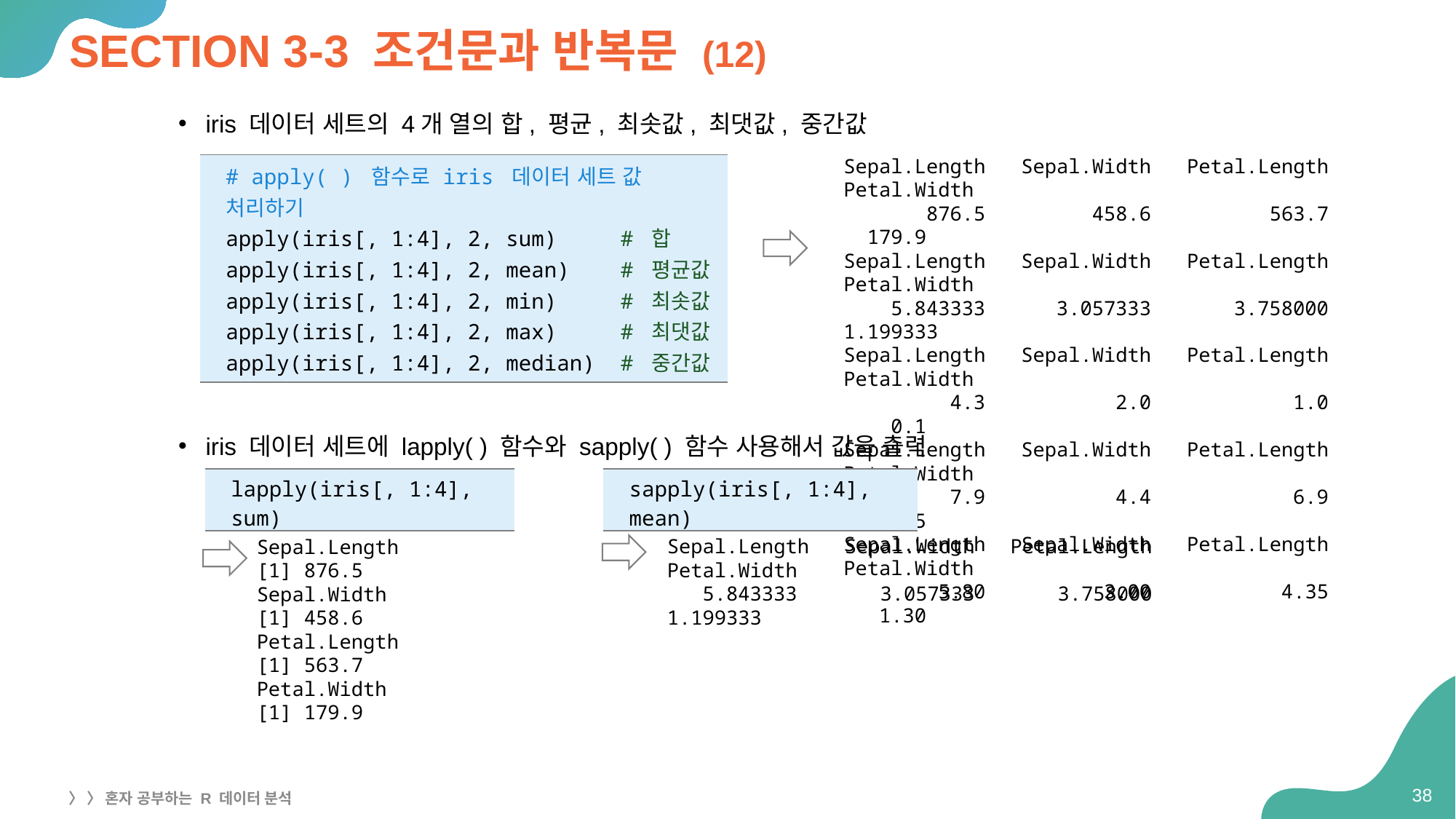

# SECTION 3-3 조건문과 반복문 (12)
iris 데이터 세트의 4개 열의 합, 평균, 최솟값, 최댓값, 중간값

iris 데이터 세트에 lapply( ) 함수와 sapply( ) 함수 사용해서 값을 출력
Sepal.Length   Sepal.Width   Petal.Length   Petal.Width
       876.5         458.6          563.7         179.9
Sepal.Length   Sepal.Width   Petal.Length   Petal.Width
    5.843333      3.057333       3.758000      1.199333
Sepal.Length   Sepal.Width   Petal.Length   Petal.Width
         4.3           2.0            1.0           0.1
Sepal.Length   Sepal.Width   Petal.Length   Petal.Width
         7.9           4.4            6.9           2.5
Sepal.Length   Sepal.Width   Petal.Length   Petal.Width
        5.80          3.00           4.35          1.30
| # apply( ) 함수로 iris 데이터 세트 값 처리하기 apply(iris[, 1:4], 2, sum) # 합 apply(iris[, 1:4], 2, mean) # 평균값 apply(iris[, 1:4], 2, min) # 최솟값 apply(iris[, 1:4], 2, max) # 최댓값 apply(iris[, 1:4], 2, median) # 중간값 |
| --- |

| lapply(iris[, 1:4], sum) |
| --- |
| sapply(iris[, 1:4], mean) |
| --- |
Sepal.Length   Sepal.Width   Petal.Length   Petal.Width
   5.843333       3.057333       3.758000      1.199333
Sepal.Length
[1] 876.5
Sepal.Width
[1] 458.6
Petal.Length
[1] 563.7
Petal.Width
[1] 179.9

38
〉 〉 혼자 공부하는 R 데이터 분석